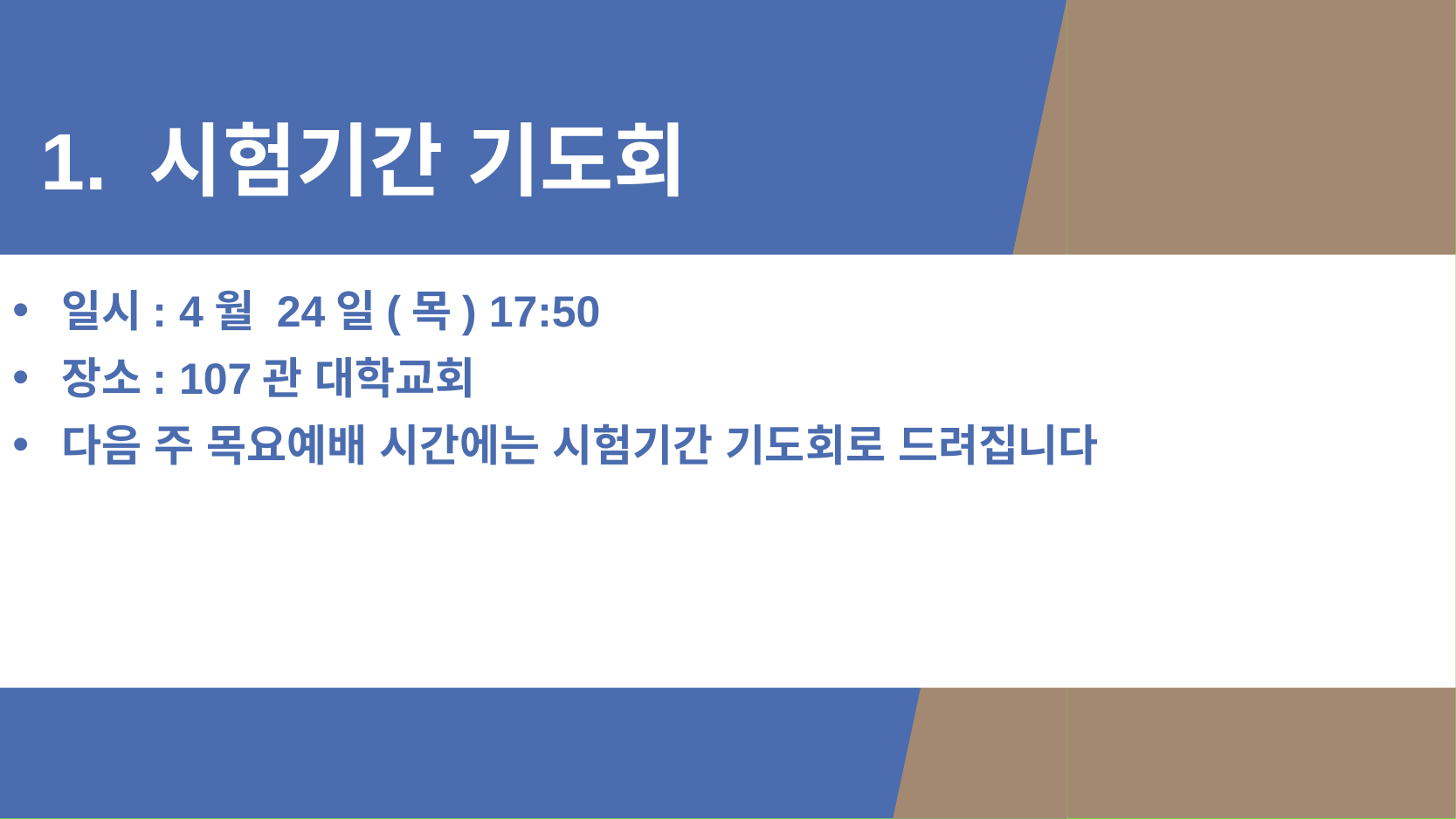

1. 시험기간 기도회

일시: 4월 24일(목) 17:50
장소: 107관 대학교회
다음 주 목요예배 시간에는 시험기간 기도회로 드려집니다